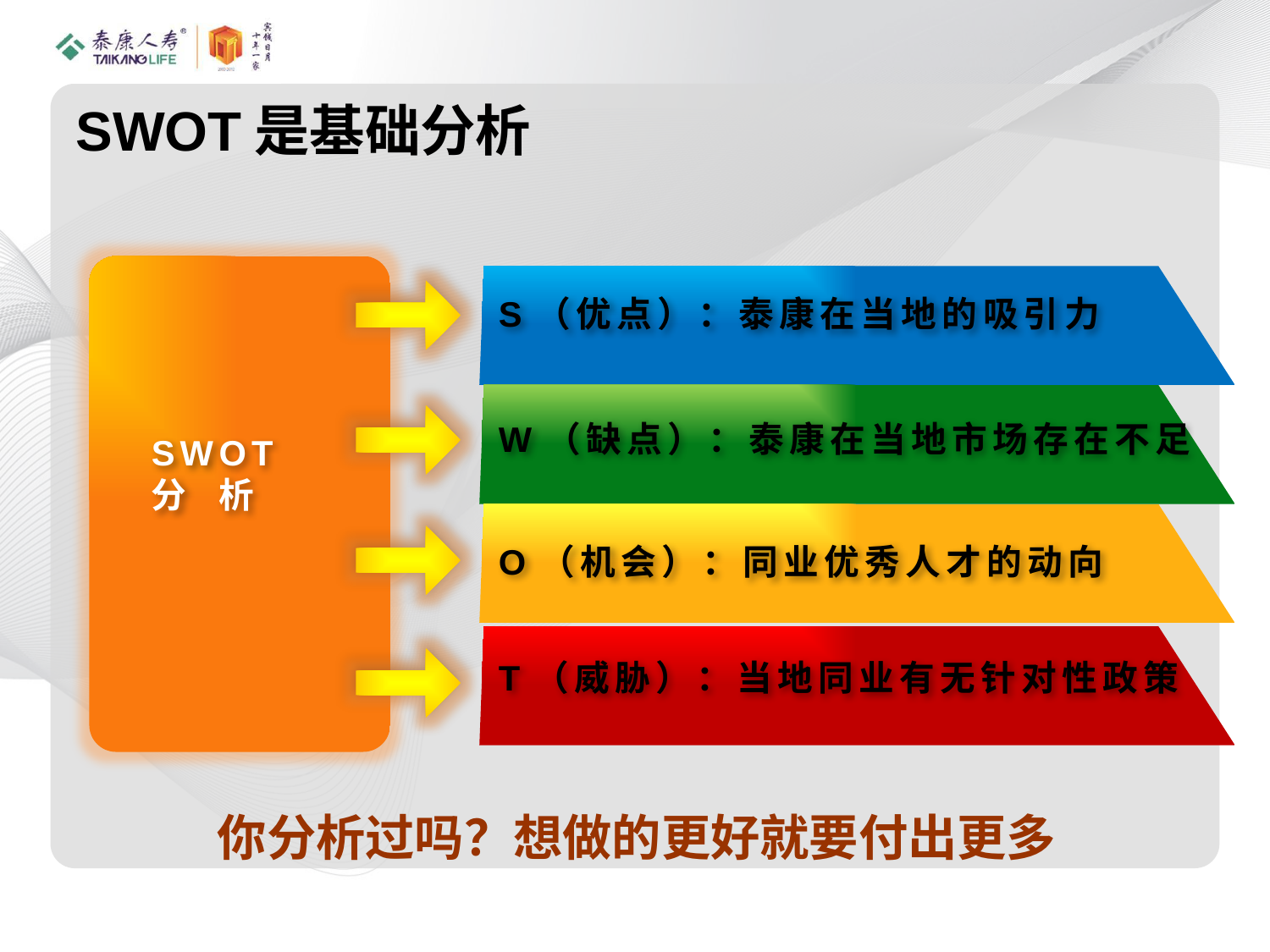

SWOT是基础分析

S（优点）：泰康在当地的吸引力

W（缺点）：泰康在当地市场存在不足
SWOT
分  析

O（机会）：同业优秀人才的动向

T（威胁）：当地同业有无针对性政策
你分析过吗？想做的更好就要付出更多